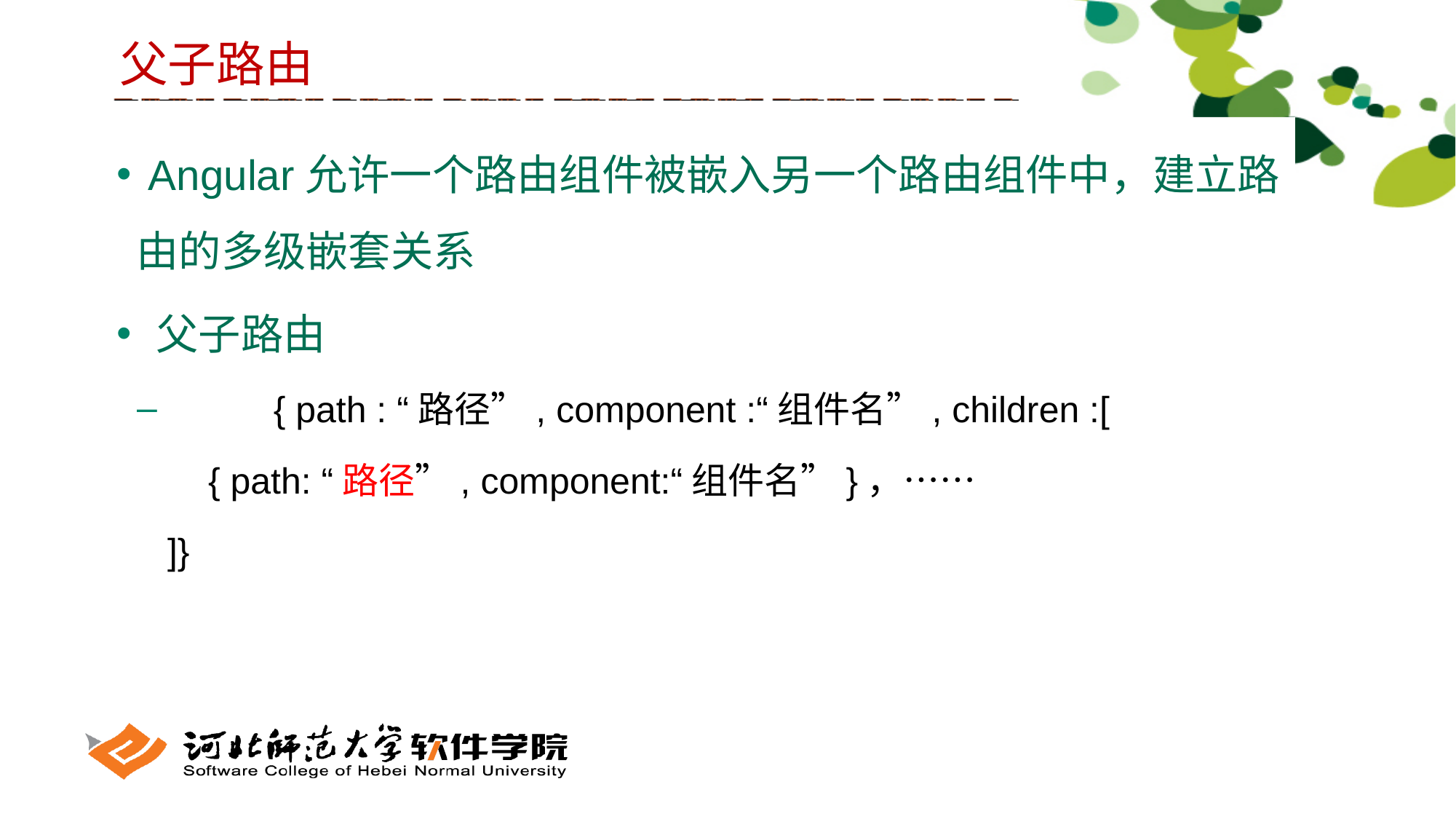

父子路由
 Angular允许一个路由组件被嵌入另一个路由组件中，建立路由的多级嵌套关系
 父子路由
 	{ path : “路径”, component :“组件名”, children :[
       { path: “路径”, component:“组件名”}，……
   ]}